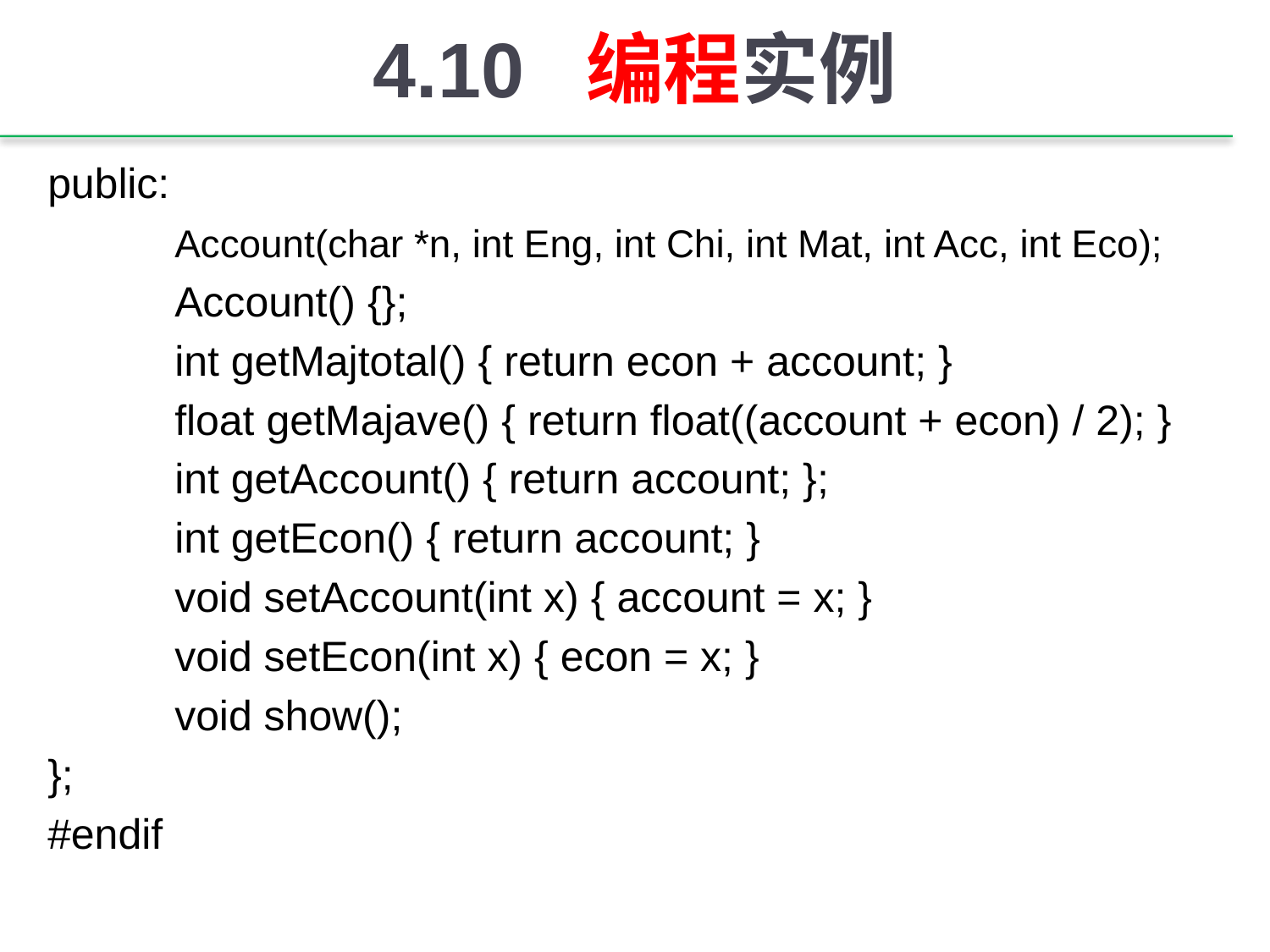

# 4.10  编程实例
public:
	Account(char *n, int Eng, int Chi, int Mat, int Acc, int Eco);
	Account() {};
	int getMajtotal() { return econ + account; }
	float getMajave() { return float((account + econ) / 2); }
	int getAccount() { return account; };
	int getEcon() { return account; }
	void setAccount(int x) { account = x; }
	void setEcon(int x) { econ = x; }
	void show();
};
#endif